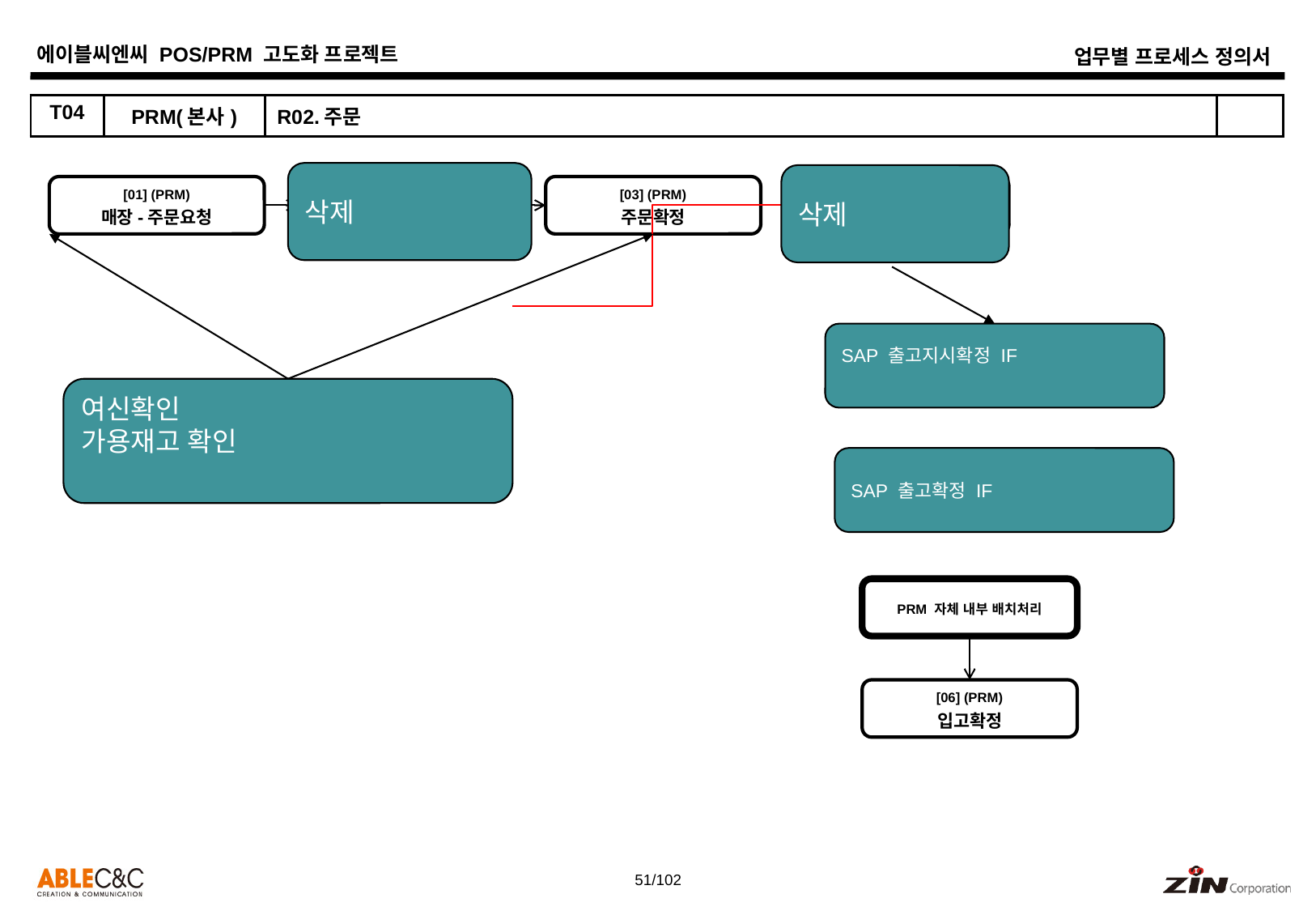

| T04 | PRM(본사) | R02.주문 |  |
| --- | --- | --- | --- |
삭제
삭제
[01] (PRM)
매장-주문요청
[02] (PRM)
입금확인
[03] (PRM)
주문확정
[04] (PRM)
출고요청
SAP 출고지시확정 IF

여신확인
가용재고 확인

SAP 출고확정 IF
PRM 자체 내부 배치처리
[06] (PRM)
입고확정